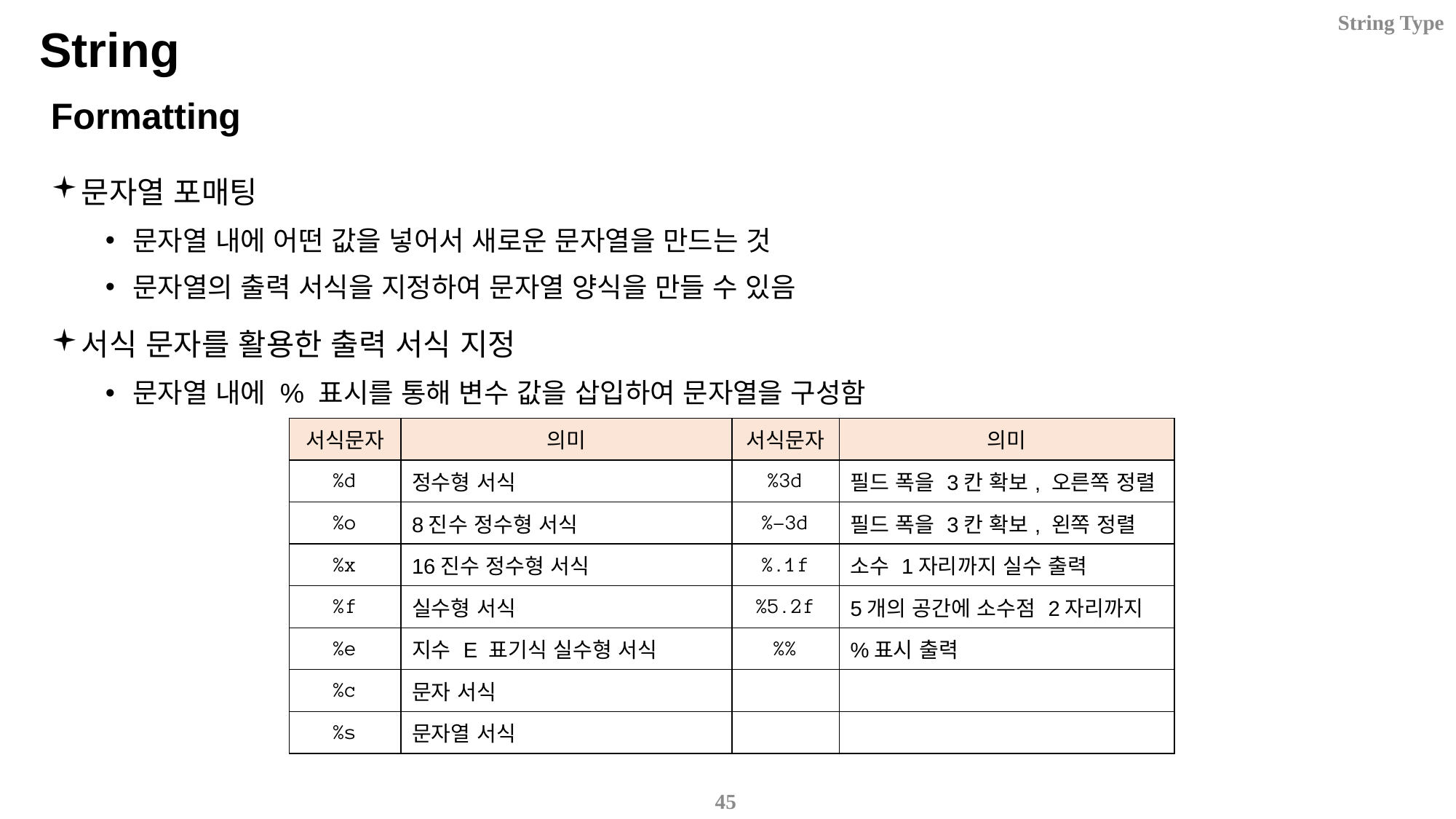

String Type
# String
Formatting
문자열 포매팅
문자열 내에 어떤 값을 넣어서 새로운 문자열을 만드는 것
문자열의 출력 서식을 지정하여 문자열 양식을 만들 수 있음
서식 문자를 활용한 출력 서식 지정
문자열 내에 % 표시를 통해 변수 값을 삽입하여 문자열을 구성함

| 서식문자 | 의미 | 서식문자 | 의미 |
| --- | --- | --- | --- |
| %d | 정수형 서식 | %3d | 필드 폭을 3칸 확보, 오른쪽 정렬 |
| %o | 8진수 정수형 서식 | %-3d | 필드 폭을 3칸 확보, 왼쪽 정렬 |
| %x | 16진수 정수형 서식 | %.1f | 소수 1자리까지 실수 출력 |
| %f | 실수형 서식 | %5.2f | 5개의 공간에 소수점 2자리까지 |
| %e | 지수 E 표기식 실수형 서식 | %% | %표시 출력 |
| %c | 문자 서식 |  |  |
| %s | 문자열 서식 |  |  |
45